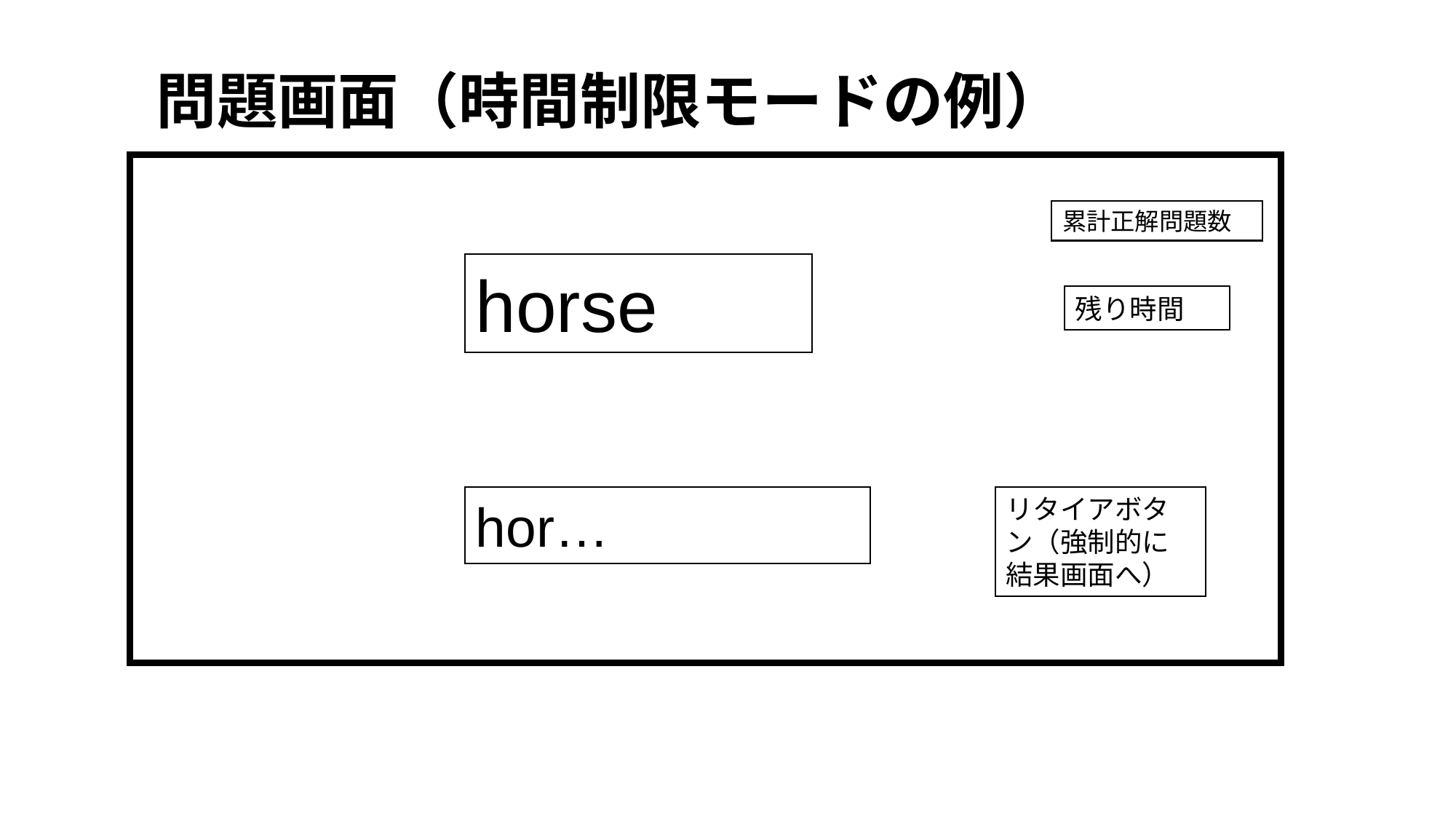

問題画面（時間制限モードの例）

累計正解問題数
horse
残り時間
hor…
リタイアボタン（強制的に結果画面へ）